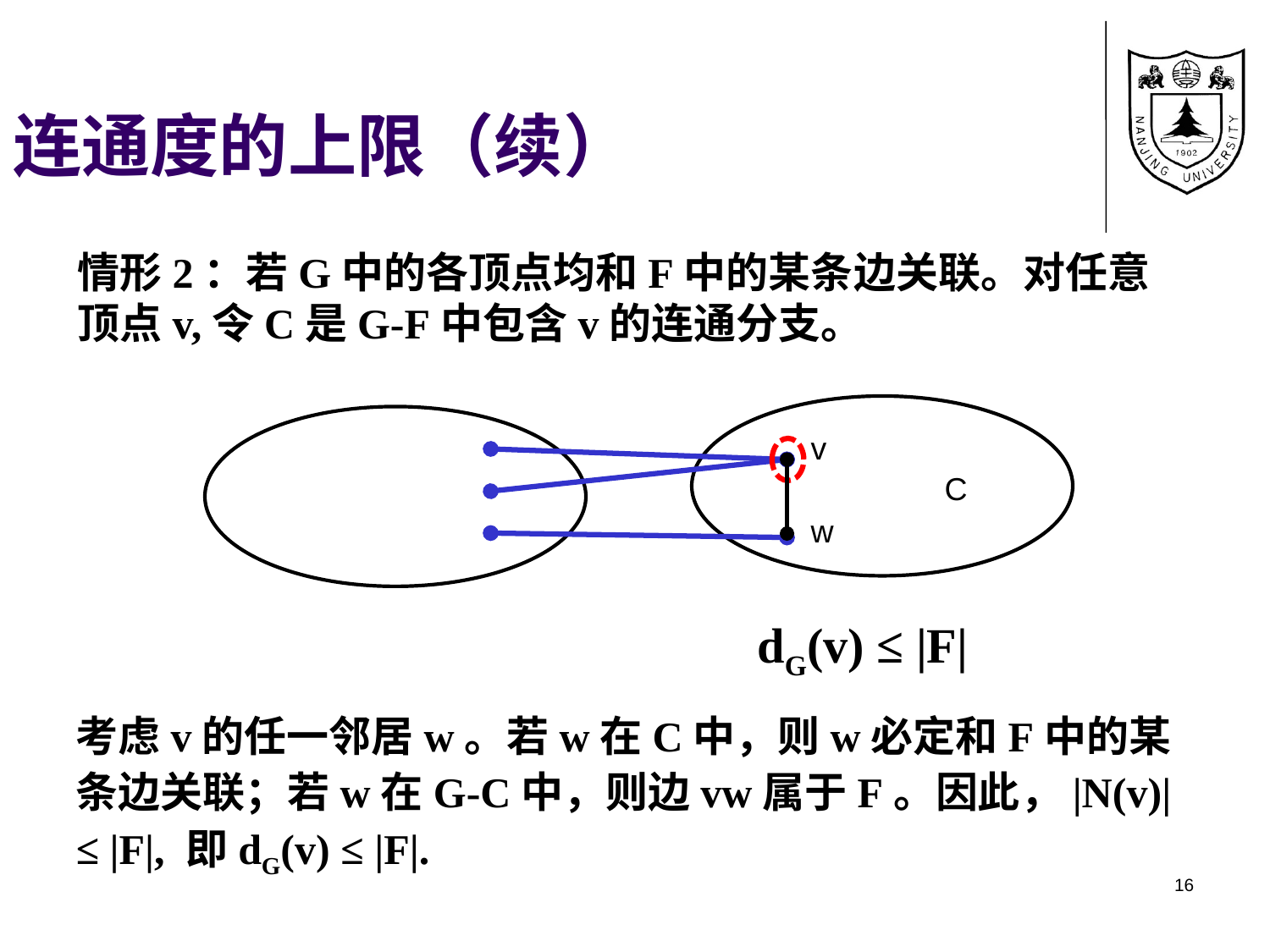

连通度的上限（续）
情形2：若G中的各顶点均和F中的某条边关联。对任意顶点v,令C是G-F中包含v的连通分支。

v

w
C
dG(v) ≤ |F|
考虑v的任一邻居w。若w在C中，则w必定和F中的某条边关联；若w在G-C中，则边vw属于F。因此，|N(v)| ≤ |F|, 即dG(v) ≤ |F|.
16